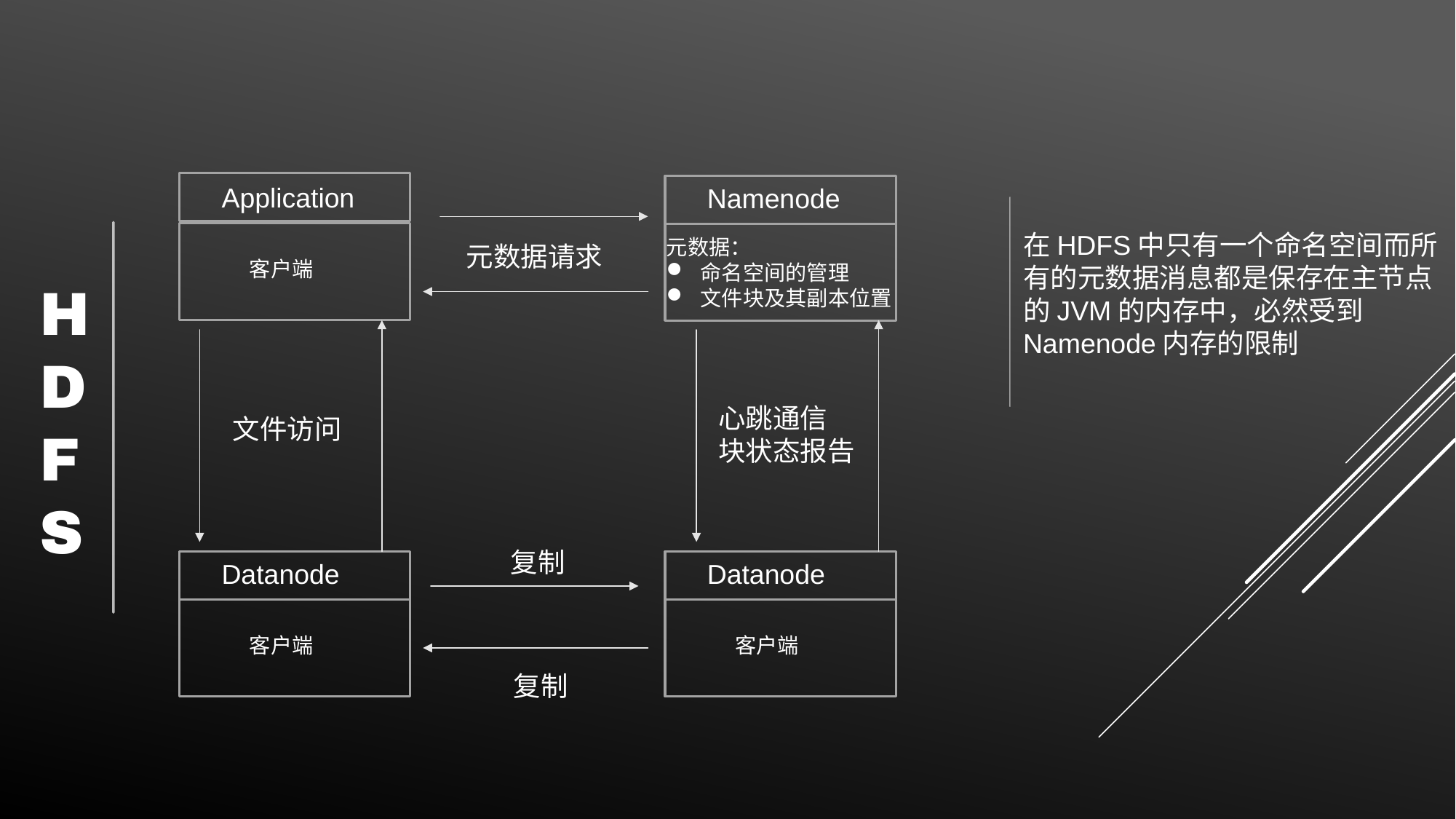

Application

Namenode

元数据：
命名空间的管理
文件块及其副本位置

元数据请求
客户端
心跳通信
块状态报告
文件访问
复制

Datanode

Datanode

客户端
客户端
复制
在HDFS中只有一个命名空间而所
有的元数据消息都是保存在主节点
的JVM的内存中，必然受到Namenode内存的限制

HDFS